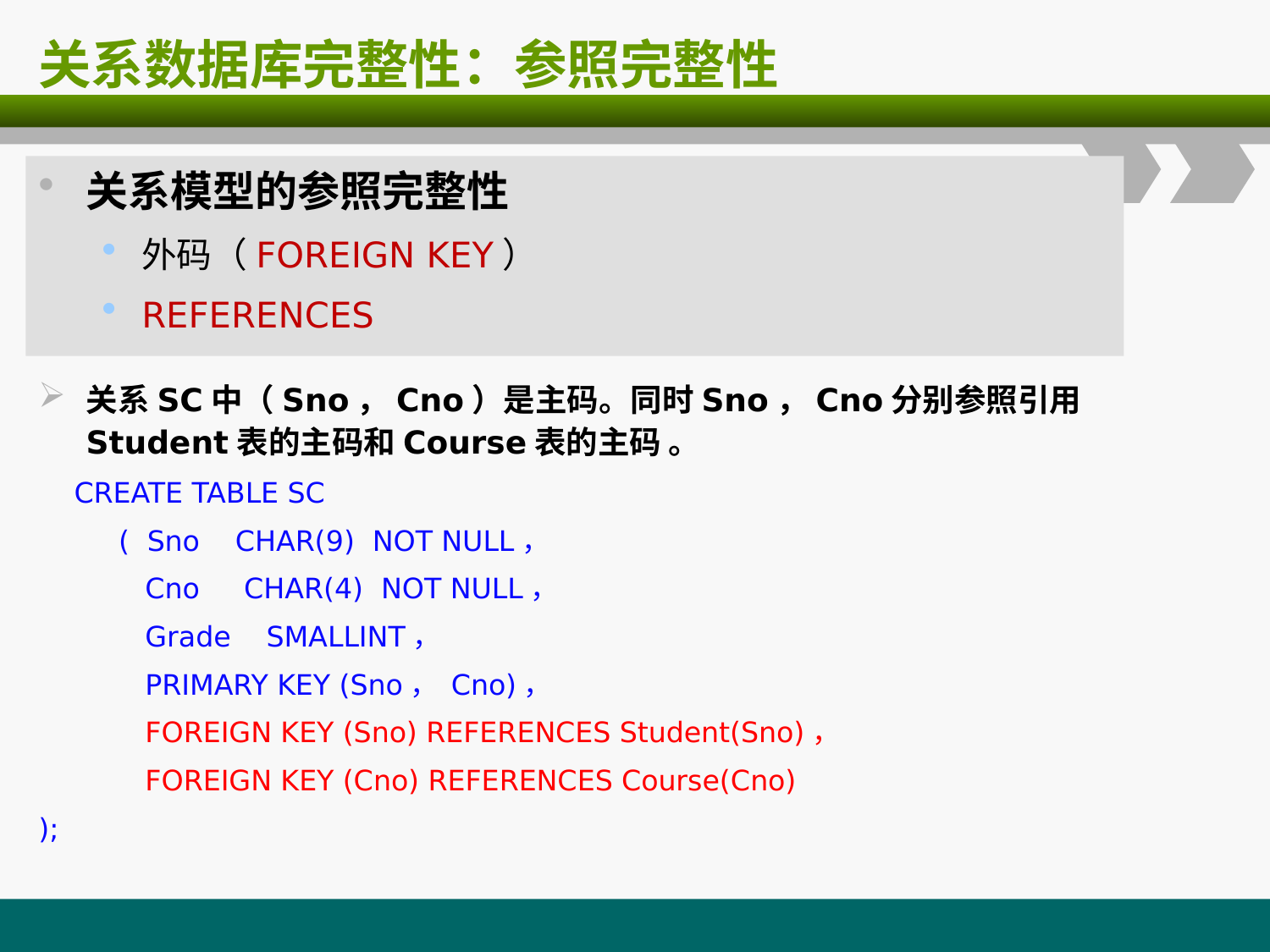

# 关系数据库完整性：参照完整性
关系模型的参照完整性
外码（FOREIGN KEY）
REFERENCES
关系SC中（Sno，Cno）是主码。同时Sno，Cno分别参照引用Student表的主码和Course表的主码 。
    CREATE TABLE SC
         (  Sno    CHAR(9)  NOT NULL，
            Cno     CHAR(4)  NOT NULL，
            Grade    SMALLINT，
            PRIMARY KEY (Sno， Cno)，
            FOREIGN KEY (Sno) REFERENCES Student(Sno)，
            FOREIGN KEY (Cno) REFERENCES Course(Cno)
);